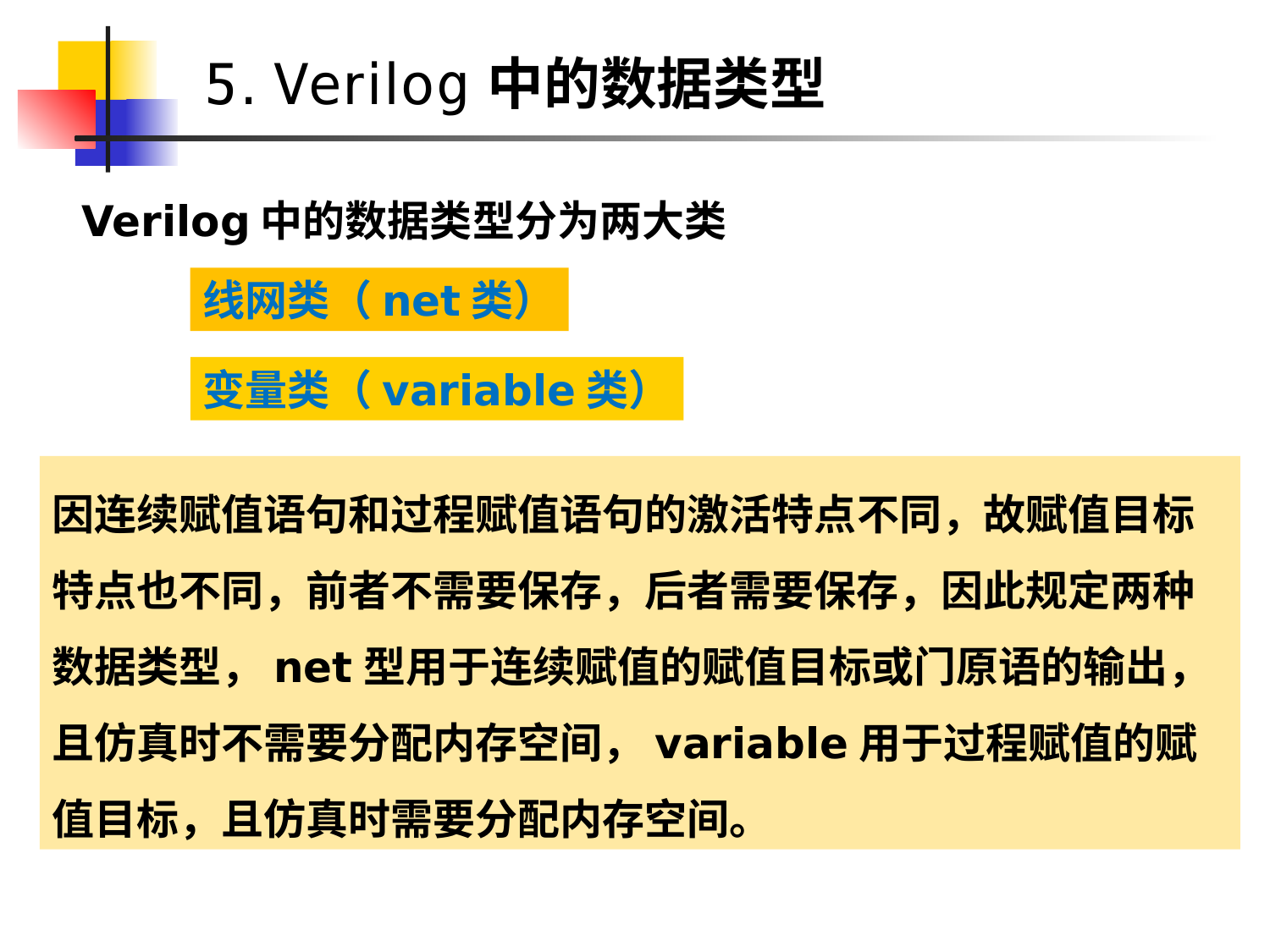

# 5. Verilog中的数据类型
Verilog中的数据类型分为两大类
线网类（net类）
变量类（variable类）
因连续赋值语句和过程赋值语句的激活特点不同，故赋值目标特点也不同，前者不需要保存，后者需要保存，因此规定两种数据类型，net型用于连续赋值的赋值目标或门原语的输出，且仿真时不需要分配内存空间，variable用于过程赋值的赋值目标，且仿真时需要分配内存空间。